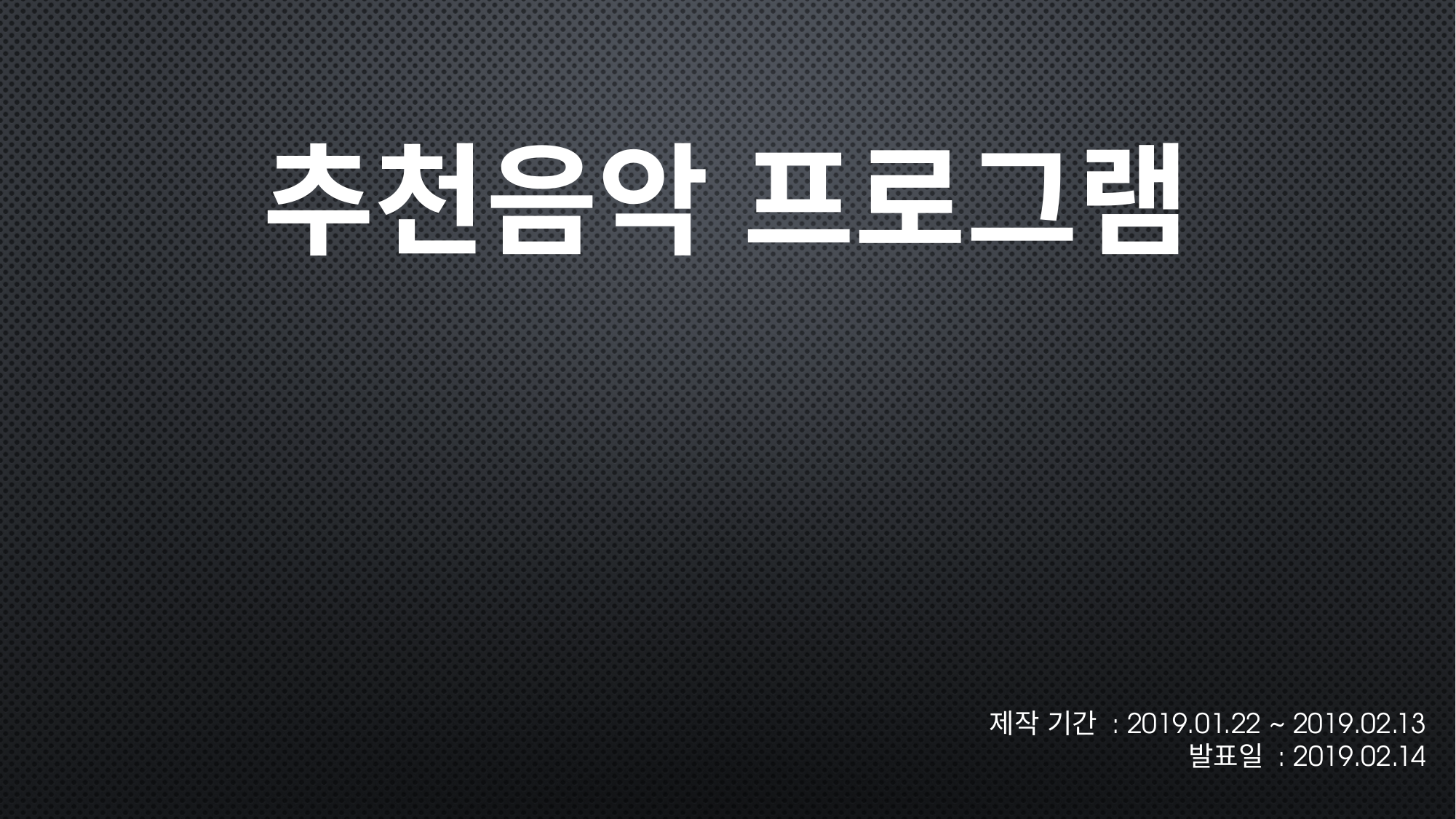

# 추천음악 프로그램
제작 기간 : 2019.01.22 ~ 2019.02.13
발표일 : 2019.02.14